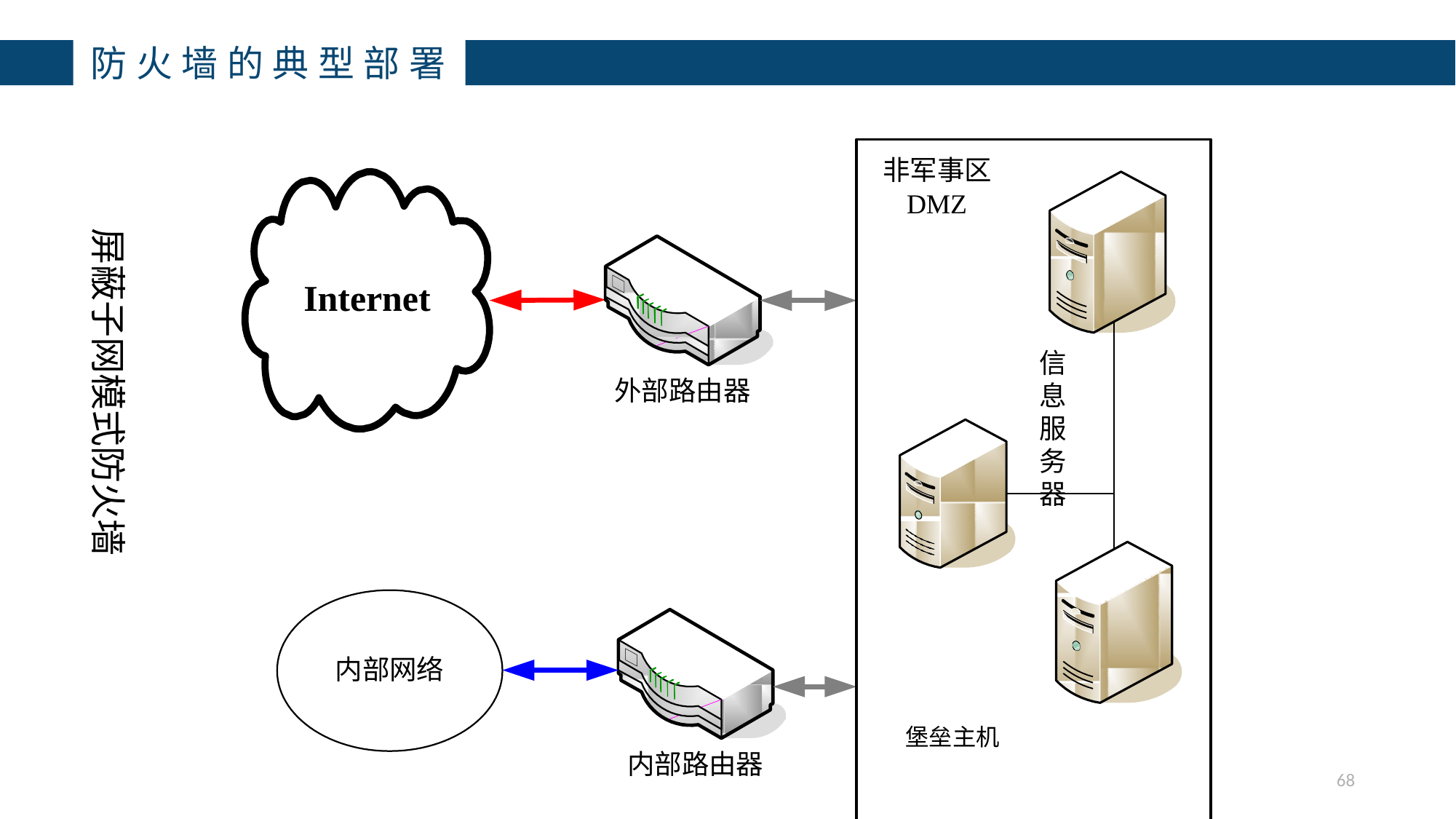

防火墙的典型部署

非军事区
DMZ

信息服务器

堡垒主机

公用服务器

Internet

外部路由器

内部网络

内部路由器
屏蔽子网模式防火墙
68